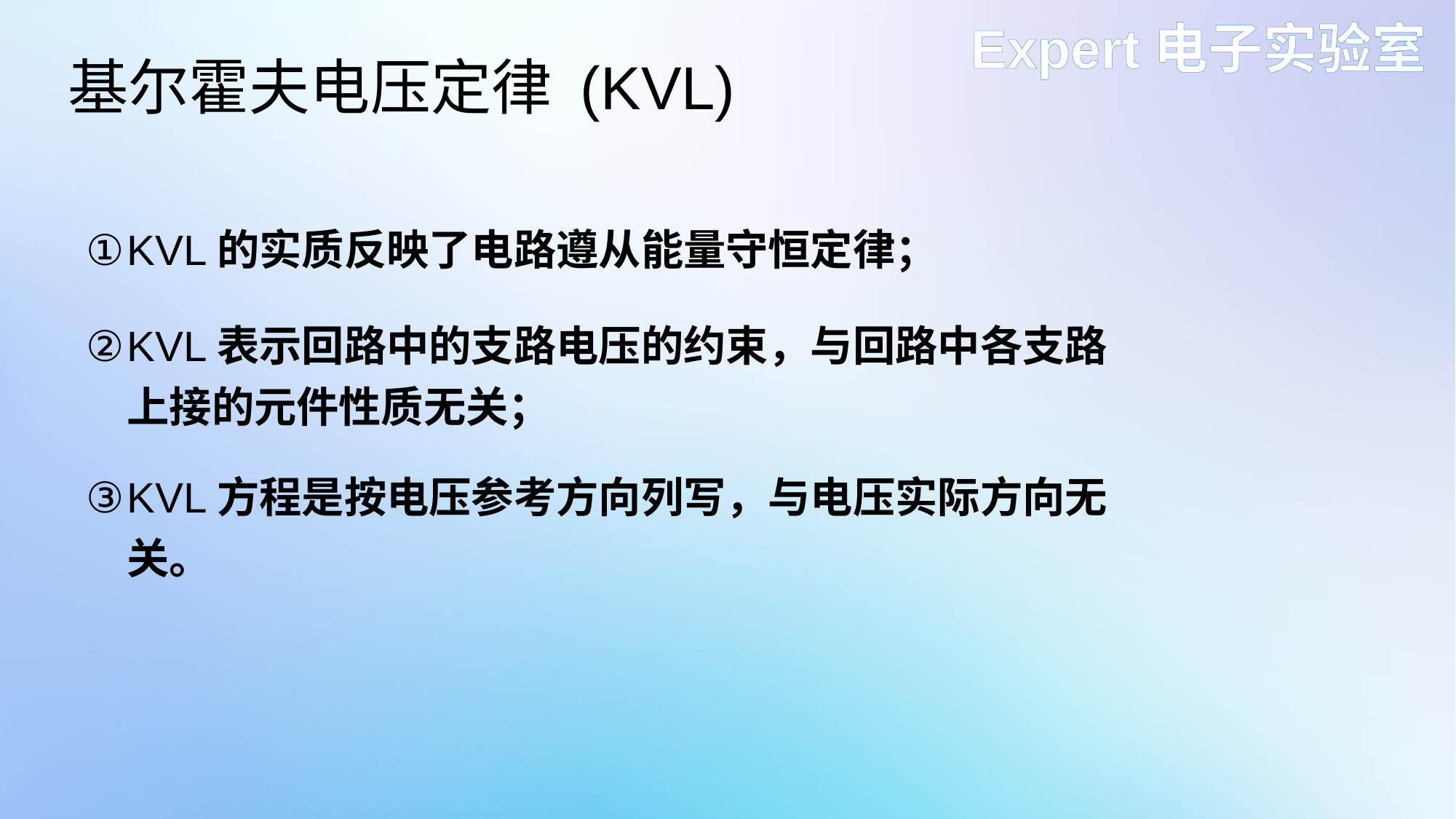

基尔霍夫电压定律 (KVL)
KVL的实质反映了电路遵从能量守恒定律；
KVL表示回路中的支路电压的约束，与回路中各支路上接的元件性质无关；
KVL方程是按电压参考方向列写，与电压实际方向无关。